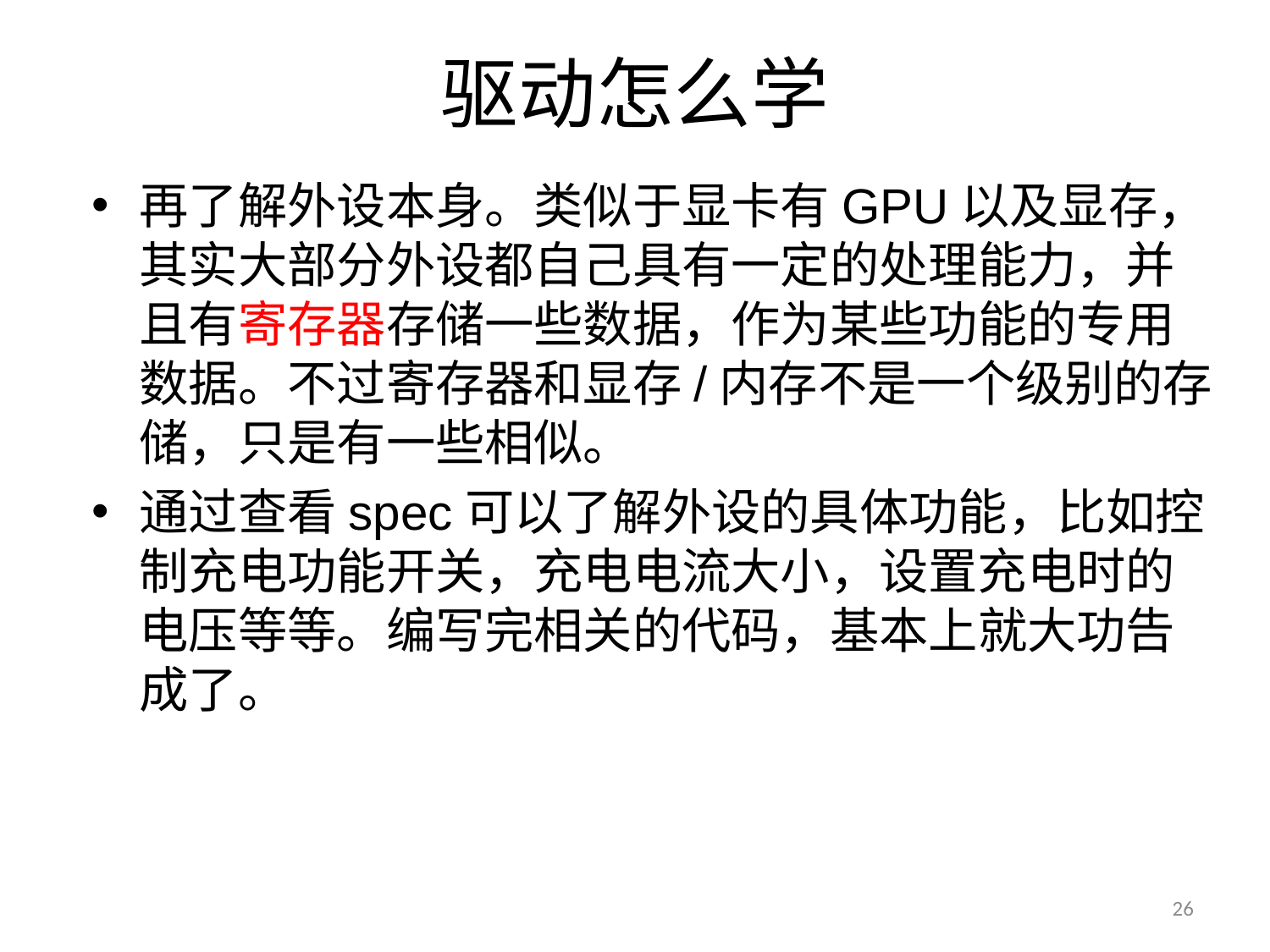

驱动怎么学
再了解外设本身。类似于显卡有GPU以及显存，其实大部分外设都自己具有一定的处理能力，并且有寄存器存储一些数据，作为某些功能的专用数据。不过寄存器和显存/内存不是一个级别的存储，只是有一些相似。
通过查看spec可以了解外设的具体功能，比如控制充电功能开关，充电电流大小，设置充电时的电压等等。编写完相关的代码，基本上就大功告成了。

26